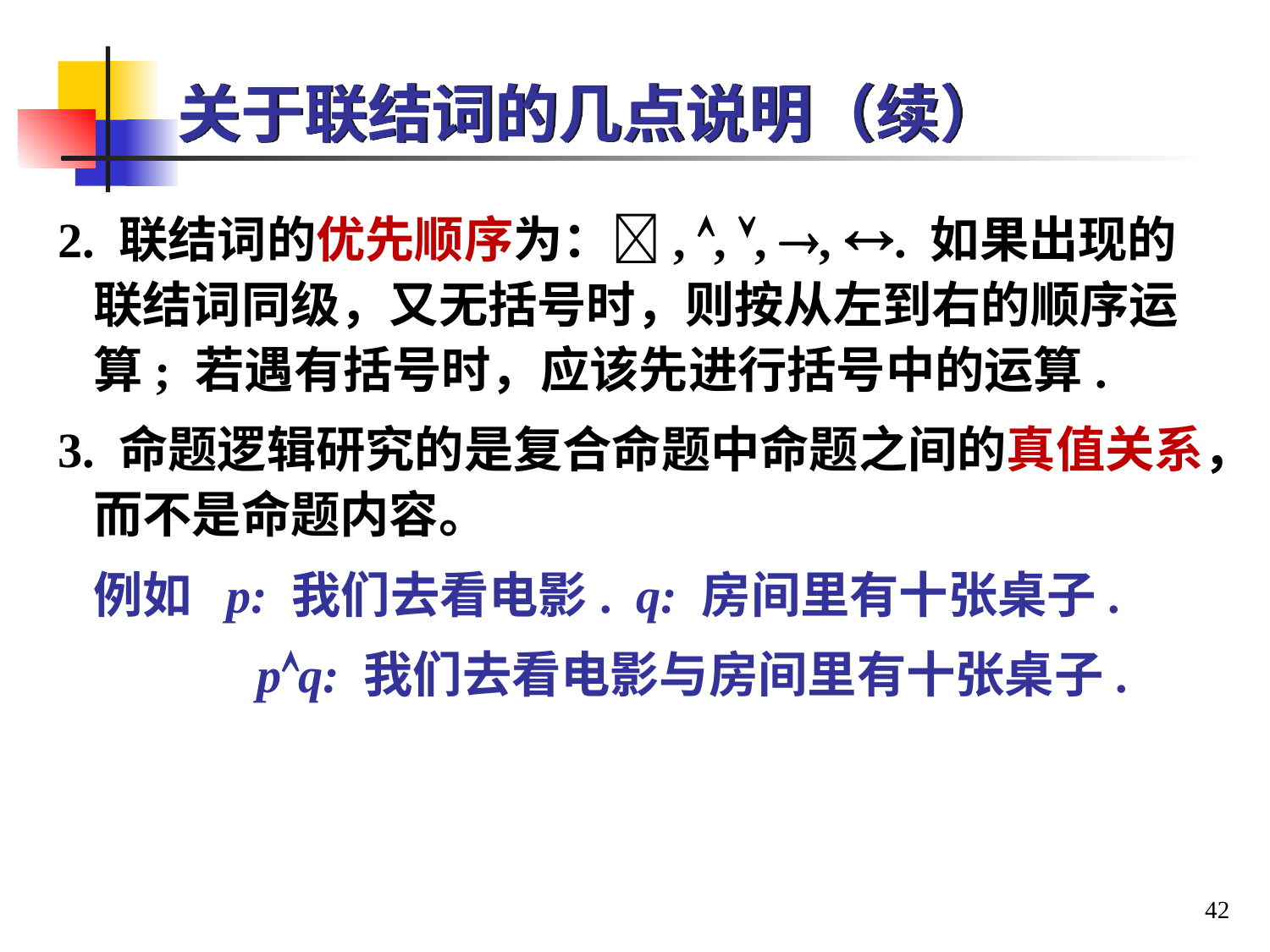

# 关于联结词的几点说明（续）
2. 联结词的优先顺序为：¬, ∧, ∨, →, ↔. 如果出现的联结词同级，又无括号时，则按从左到右的顺序运算; 若遇有括号时，应该先进行括号中的运算.
3. 命题逻辑研究的是复合命题中命题之间的真值关系，而不是命题内容。
	例如  p: 我们去看电影.  q: 房间里有十张桌子.
          	   p∧q: 我们去看电影与房间里有十张桌子.
42